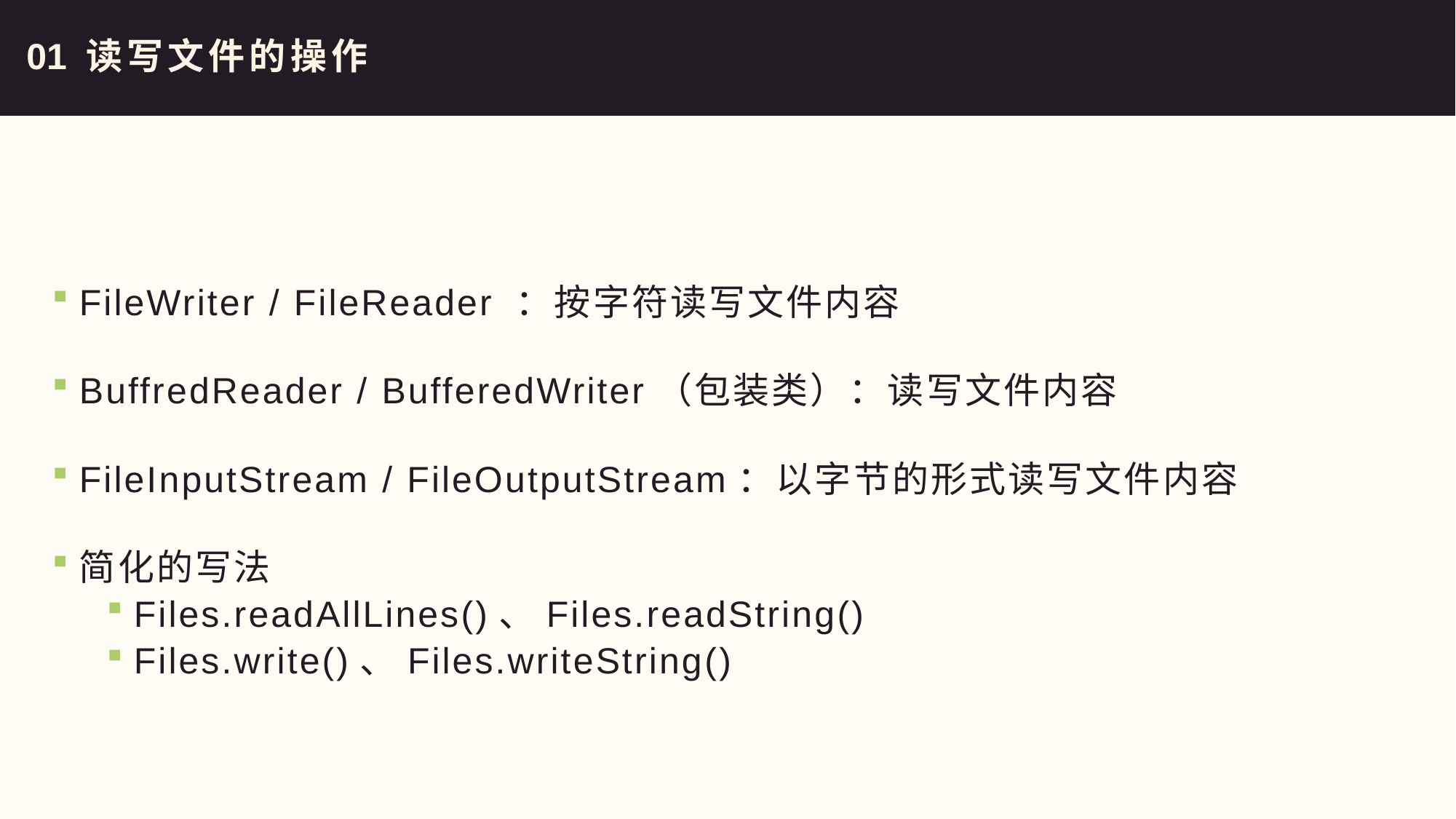

01 读写文件的操作
FileWriter / FileReader ：按字符读写文件内容
BuffredReader / BufferedWriter（包装类）：读写文件内容
FileInputStream / FileOutputStream：以字节的形式读写文件内容
简化的写法
Files.readAllLines()、Files.readString​()
Files.write()、Files.writeString​()